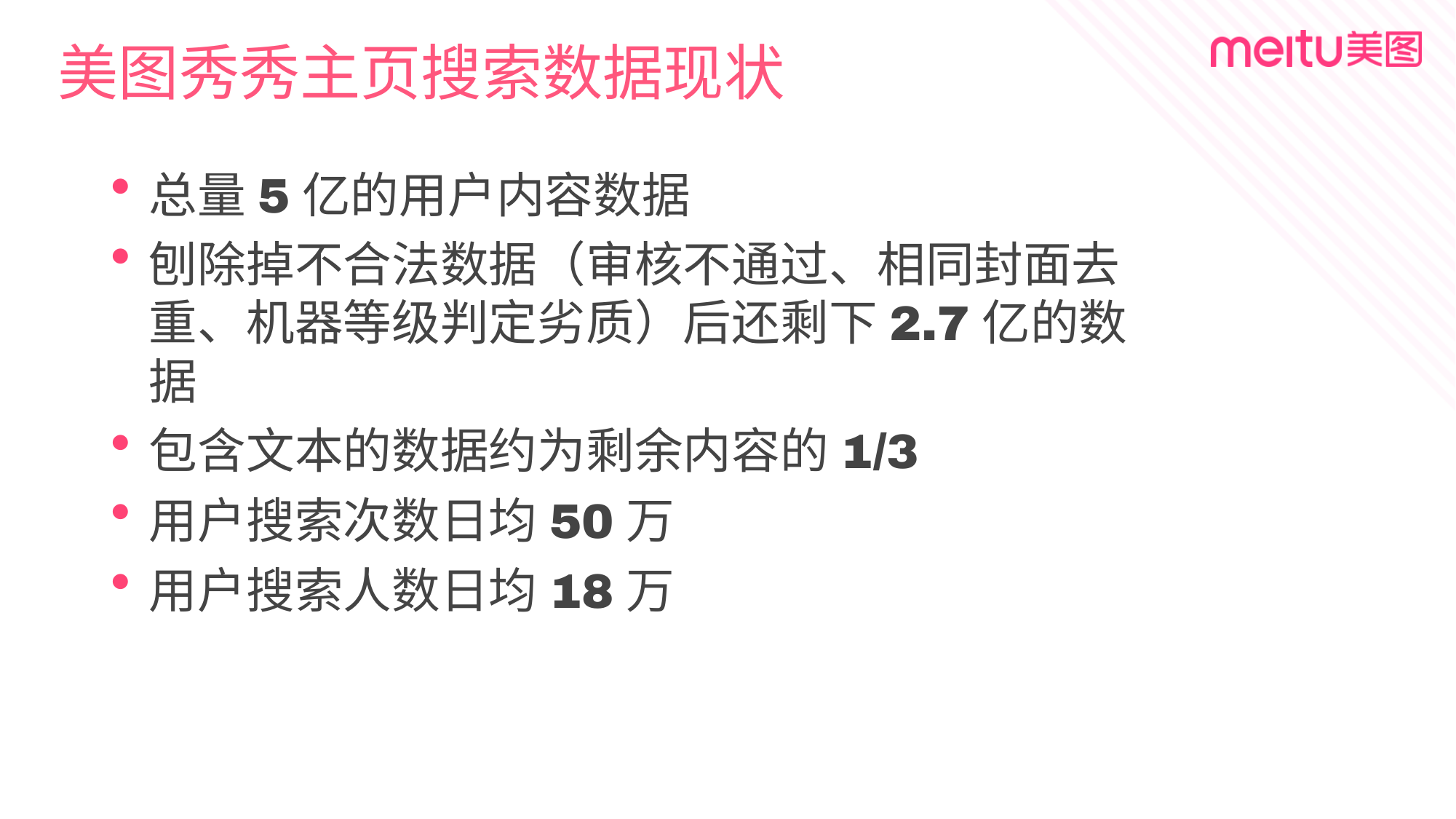

# 美图秀秀主页搜索数据现状
总量5亿的用户内容数据
刨除掉不合法数据（审核不通过、相同封面去重、机器等级判定劣质）后还剩下2.7亿的数据
包含文本的数据约为剩余内容的1/3
用户搜索次数日均50万
用户搜索人数日均18万